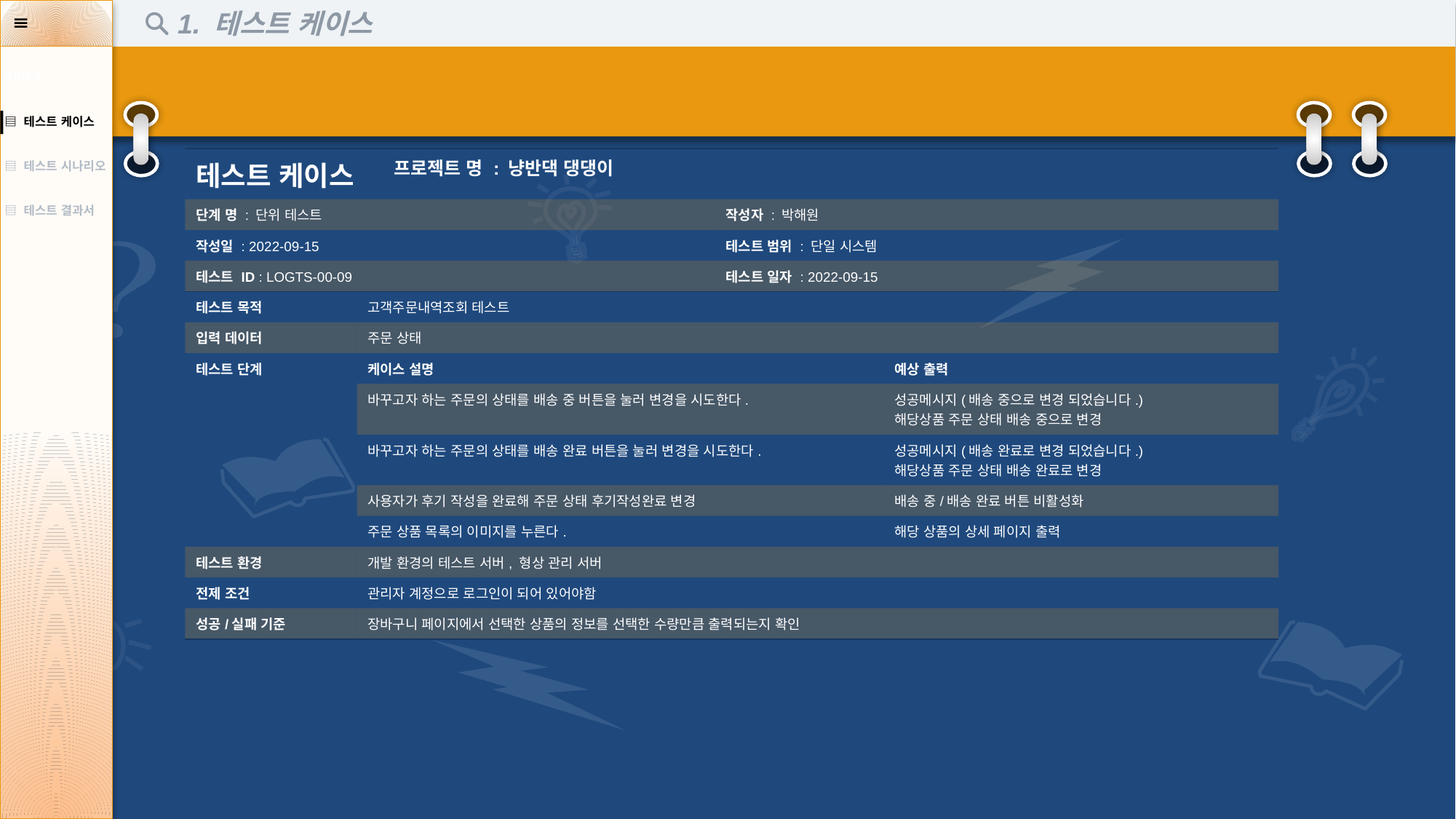

1. 테스트 케이스

| INDEX |
| --- |
| ▤ 테스트 케이스 |
| ▤ 테스트 시나리오 |
| ▤ 테스트 결과서 |

| 테스트 케이스 |  | 프로젝트 명 : 냥반댁 댕댕이 |  |  |
| --- | --- | --- | --- | --- |
| 단계 명 : 단위 테스트 |  |  | 작성자 : 박해원 |  |
| 작성일 : 2022-09-15 |  |  | 테스트 범위 : 단일 시스템 |  |
| 테스트 ID : LOGTS-00-09 |  |  | 테스트 일자 : 2022-09-15 |  |
| 테스트 목적 | 고객주문내역조회 테스트 |  |  |  |
| 입력 데이터 | 주문 상태 |  |  |  |
| 테스트 단계 | 케이스 설명 |  |  | 예상 출력 |
|  | 바꾸고자 하는 주문의 상태를 배송 중 버튼을 눌러 변경을 시도한다. |  |  | 성공메시지(배송 중으로 변경 되었습니다.) 해당상품 주문 상태 배송 중으로 변경 |
|  | 바꾸고자 하는 주문의 상태를 배송 완료 버튼을 눌러 변경을 시도한다. |  |  | 성공메시지(배송 완료로 변경 되었습니다.) 해당상품 주문 상태 배송 완료로 변경 |
|  | 사용자가 후기 작성을 완료해 주문 상태 후기작성완료 변경 |  |  | 배송 중/배송 완료 버튼 비활성화 |
|  | 주문 상품 목록의 이미지를 누른다. |  |  | 해당 상품의 상세 페이지 출력 |
| 테스트 환경 | 개발 환경의 테스트 서버, 형상 관리 서버 |  |  |  |
| 전제 조건 | 관리자 계정으로 로그인이 되어 있어야함 |  |  |  |
| 성공/실패 기준 | 장바구니 페이지에서 선택한 상품의 정보를 선택한 수량만큼 출력되는지 확인 |  |  |  |